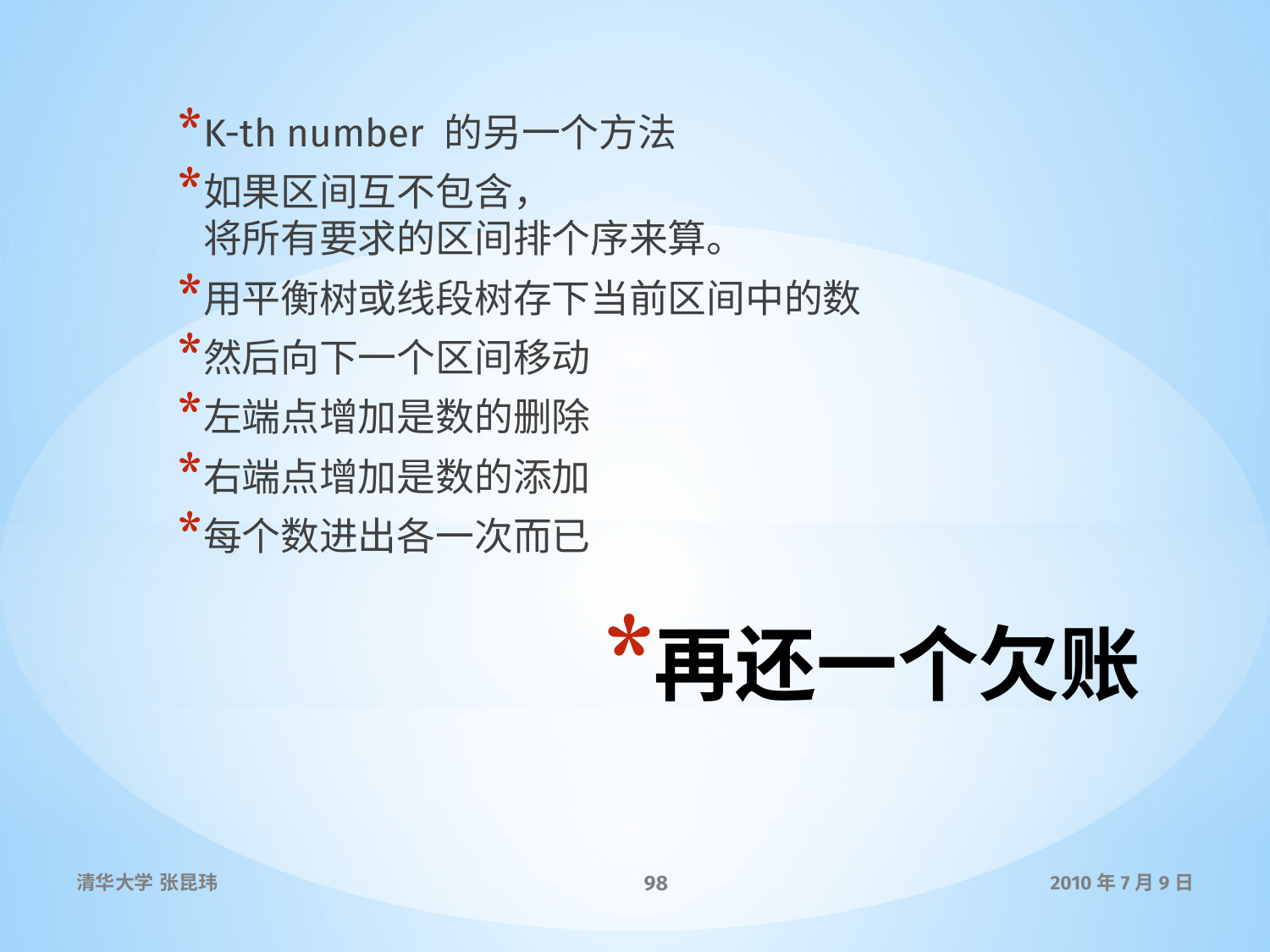

K-th number 的另一个方法
如果区间互不包含，
将所有要求的区间排个序来算。
用平衡树或线段树存下当前区间中的数
然后向下一个区间移动
左端点增加是数的删除
右端点增加是数的添加
每个数进出各一次而已

# 再还一个欠账
清华大学 张昆玮
98
2010年7月9日